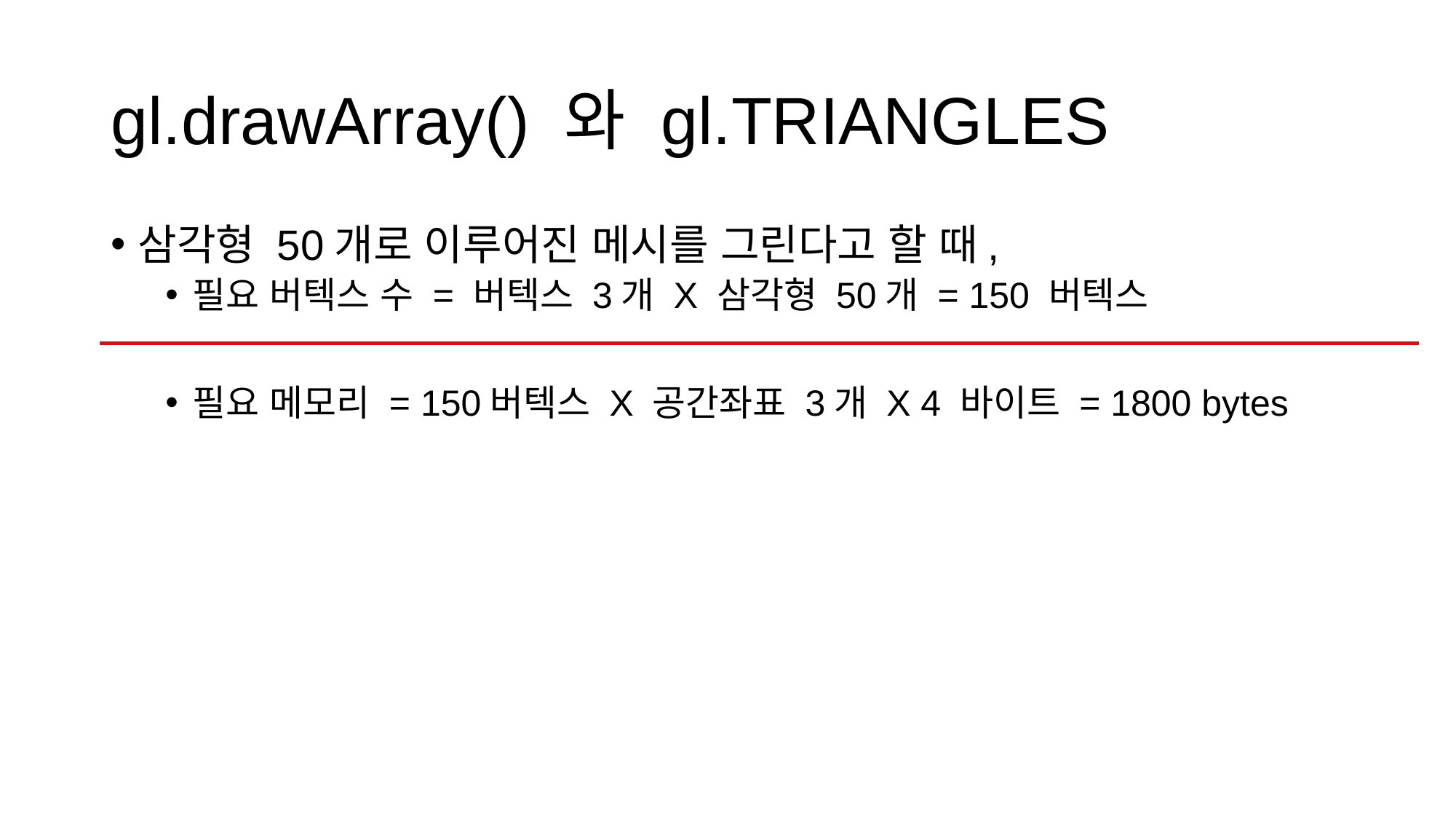

# gl.drawArray() 와 gl.TRIANGLES
삼각형 50개로 이루어진 메시를 그린다고 할 때,
필요 버텍스 수 = 버텍스 3개 X 삼각형 50개 = 150 버텍스

필요 메모리 = 150버텍스 X 공간좌표 3개 X 4 바이트 = 1800 bytes